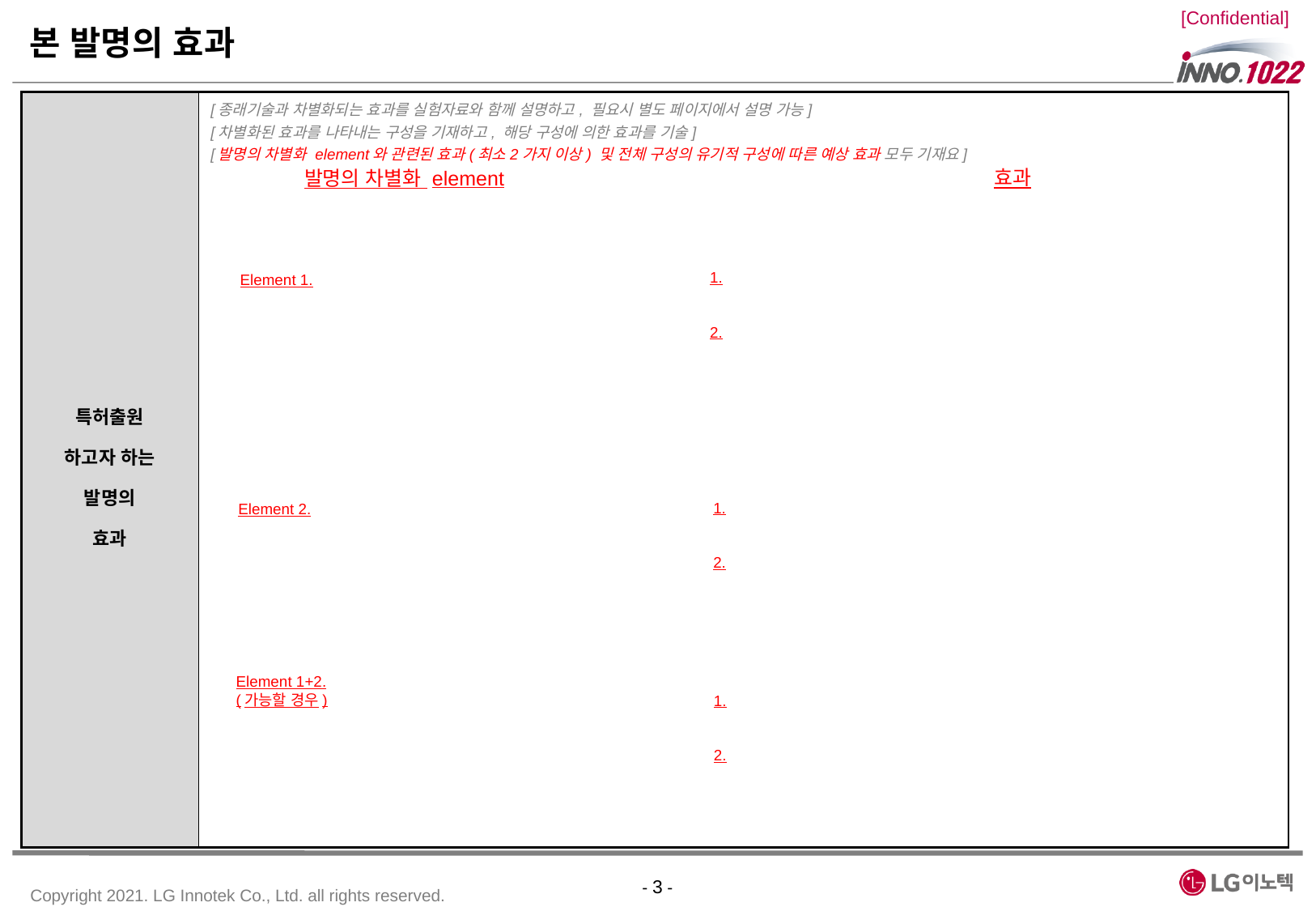

본 발명의 효과

| 특허출원 하고자 하는 발명의 효과 | [종래기술과 차별화되는 효과를 실험자료와 함께 설명하고, 필요시 별도 페이지에서 설명 가능] [차별화된 효과를 나타내는 구성을 기재하고, 해당 구성에 의한 효과를 기술] [발명의 차별화 element와 관련된 효과(최소2가지 이상) 및 전체 구성의 유기적 구성에 따른 예상 효과 모두 기재요] |
| --- | --- |
효과
발명의 차별화 element
1.

2.
Element 1.
1.

2.
Element 2.
Element 1+2.
(가능할 경우)
1.

2.
- 3 -